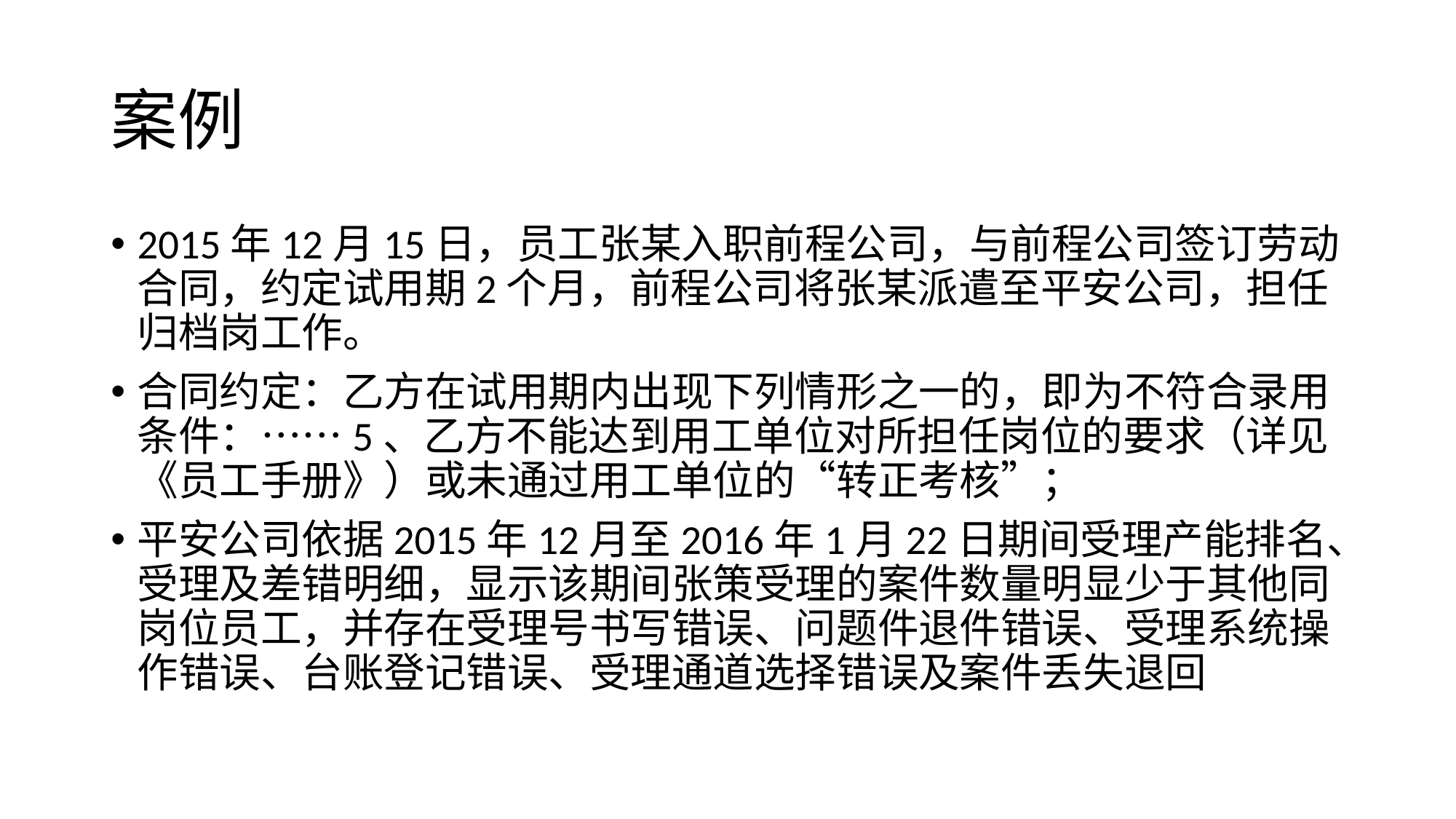

# 案例
2015年12月15日，员工张某入职前程公司，与前程公司签订劳动合同，约定试用期2个月，前程公司将张某派遣至平安公司，担任归档岗工作。
合同约定：乙方在试用期内出现下列情形之一的，即为不符合录用条件：……5、乙方不能达到用工单位对所担任岗位的要求（详见《员工手册》）或未通过用工单位的“转正考核”；
平安公司依据2015年12月至2016年1月22日期间受理产能排名、受理及差错明细，显示该期间张策受理的案件数量明显少于其他同岗位员工，并存在受理号书写错误、问题件退件错误、受理系统操作错误、台账登记错误、受理通道选择错误及案件丢失退回